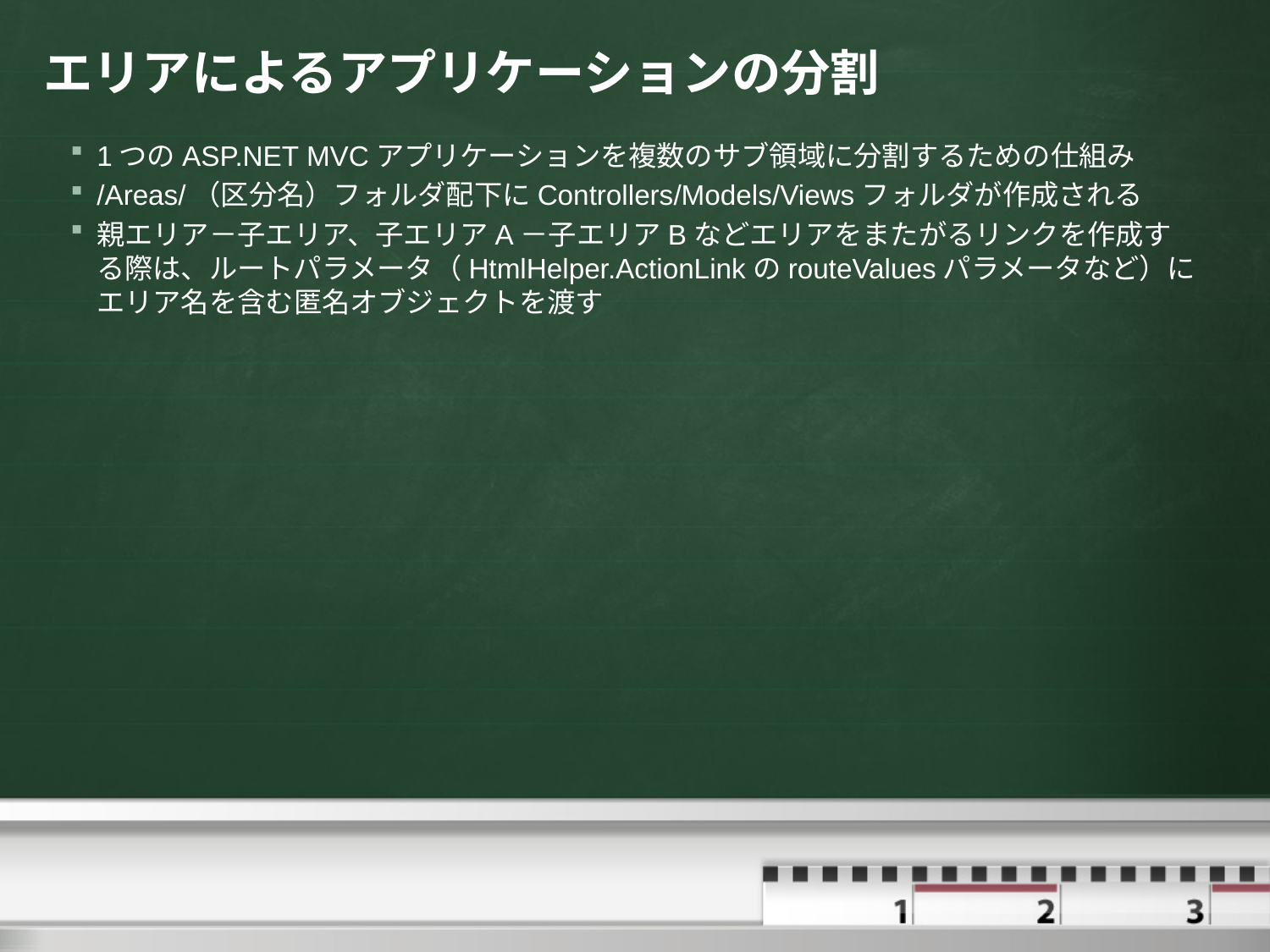

# エリアによるアプリケーションの分割
1つのASP.NET MVCアプリケーションを複数のサブ領域に分割するための仕組み
/Areas/（区分名）フォルダ配下にControllers/Models/Viewsフォルダが作成される
親エリア－子エリア、子エリアA－子エリアBなどエリアをまたがるリンクを作成する際は、ルートパラメータ（HtmlHelper.ActionLinkのrouteValuesパラメータなど）にエリア名を含む匿名オブジェクトを渡す